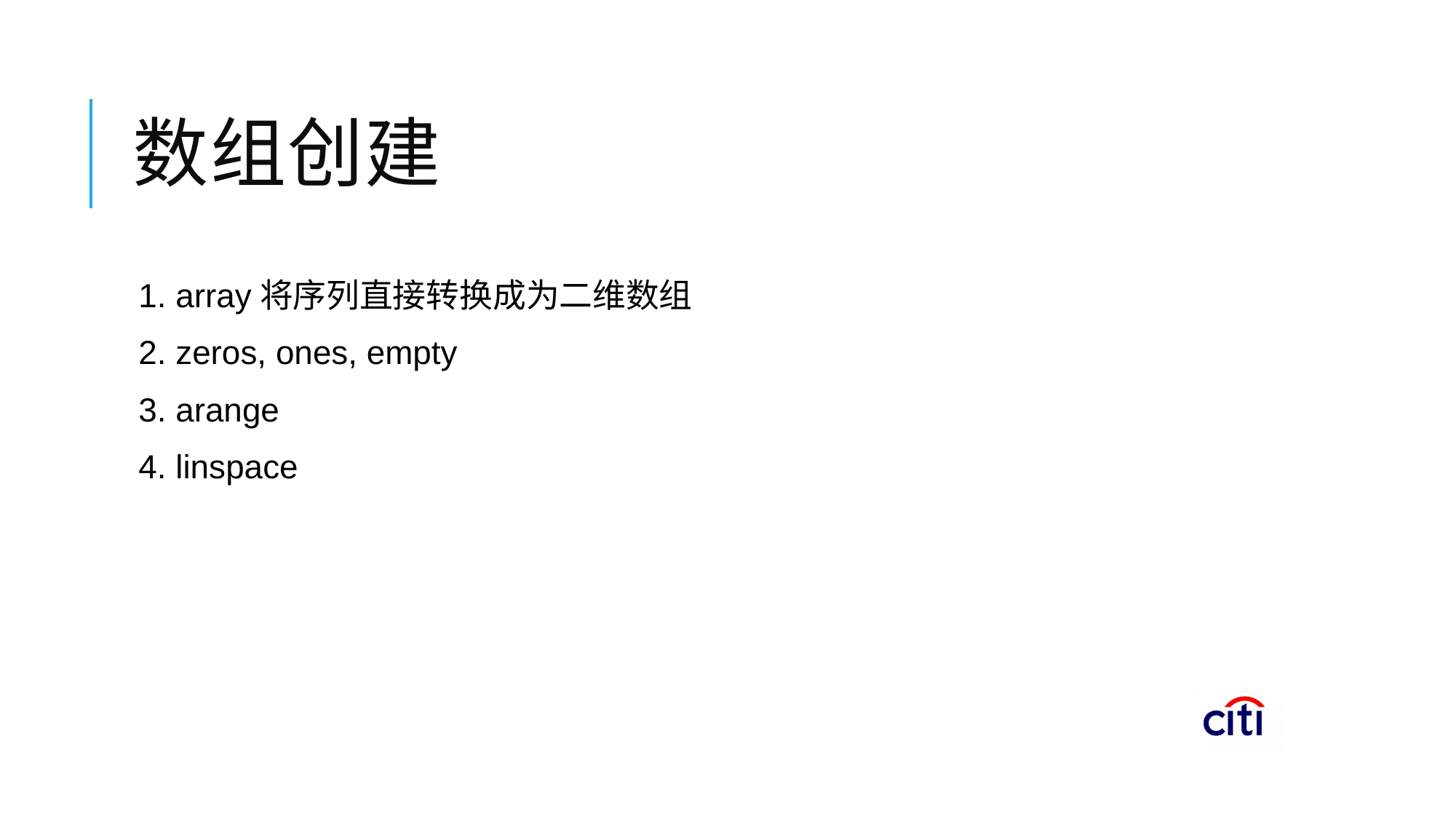

# 数组创建
1. array将序列直接转换成为二维数组
2. zeros, ones, empty
3. arange
4. linspace